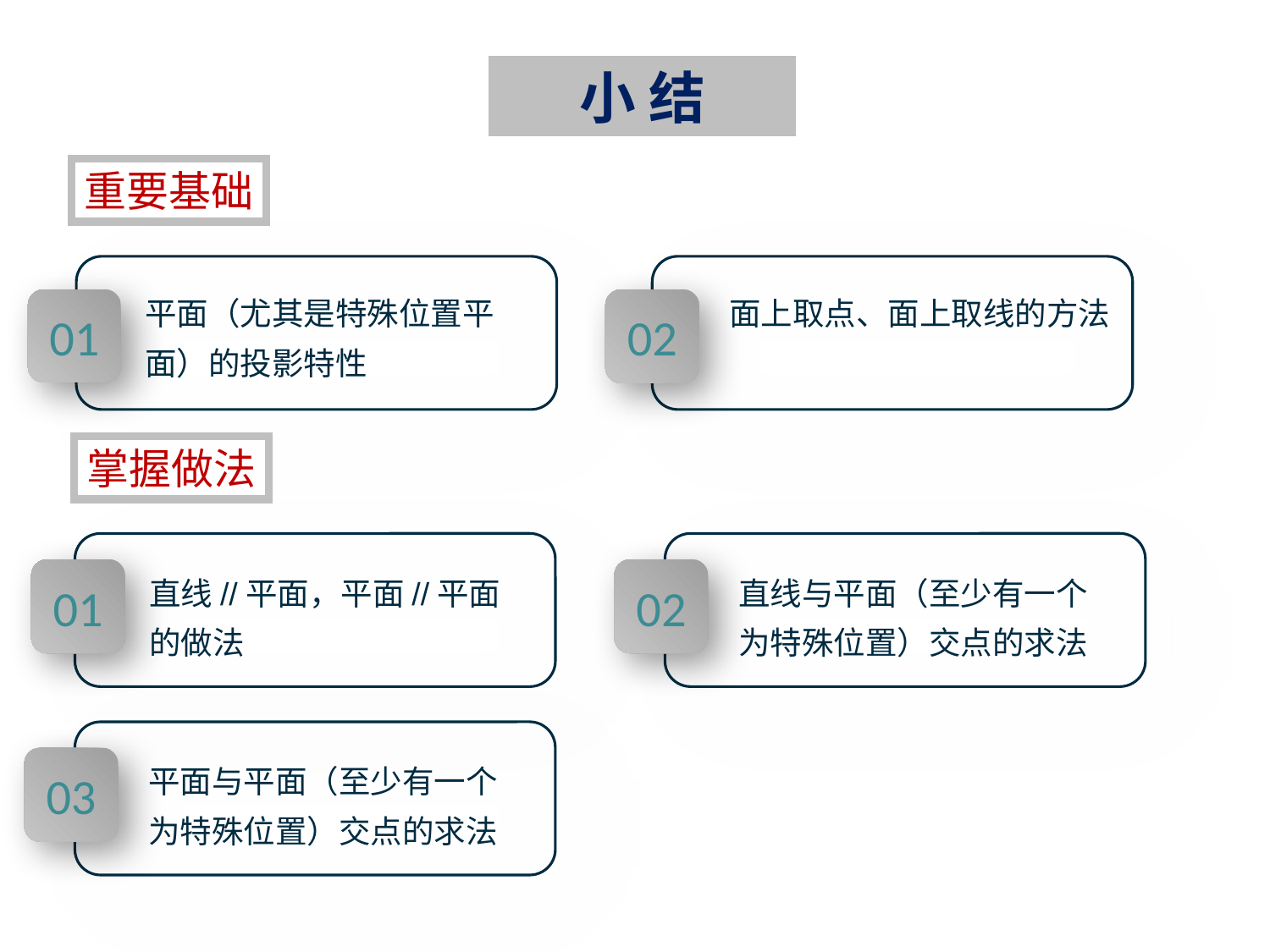

小 结
重要基础

平面（尤其是特殊位置平面）的投影特性
面上取点、面上取线的方法
01
02
掌握做法

直线//平面，平面//平面的做法
直线与平面（至少有一个为特殊位置）交点的求法
01
02

平面与平面（至少有一个为特殊位置）交点的求法
03